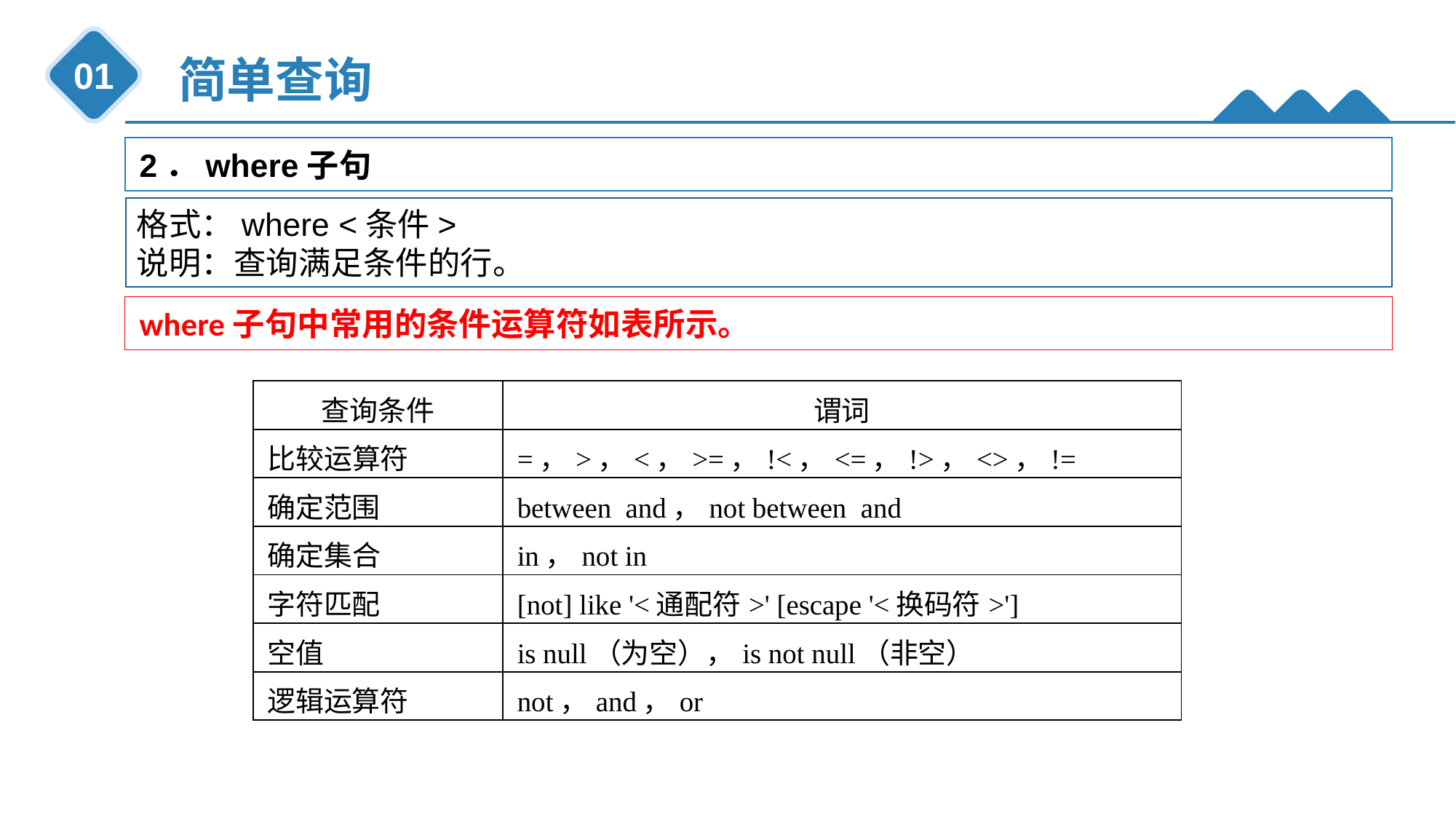

简单查询
01

2．where子句
格式：where <条件>
说明：查询满足条件的行。
where子句中常用的条件运算符如表所示。
| 查询条件 | 谓词 |
| --- | --- |
| 比较运算符 | =，>，<，>=，!<，<=，!>，<>，!= |
| 确定范围 | between and，not between and |
| 确定集合 | in，not in |
| 字符匹配 | [not] like '<通配符>' [escape '<换码符>'] |
| 空值 | is null（为空），is not null（非空） |
| 逻辑运算符 | not，and，or |